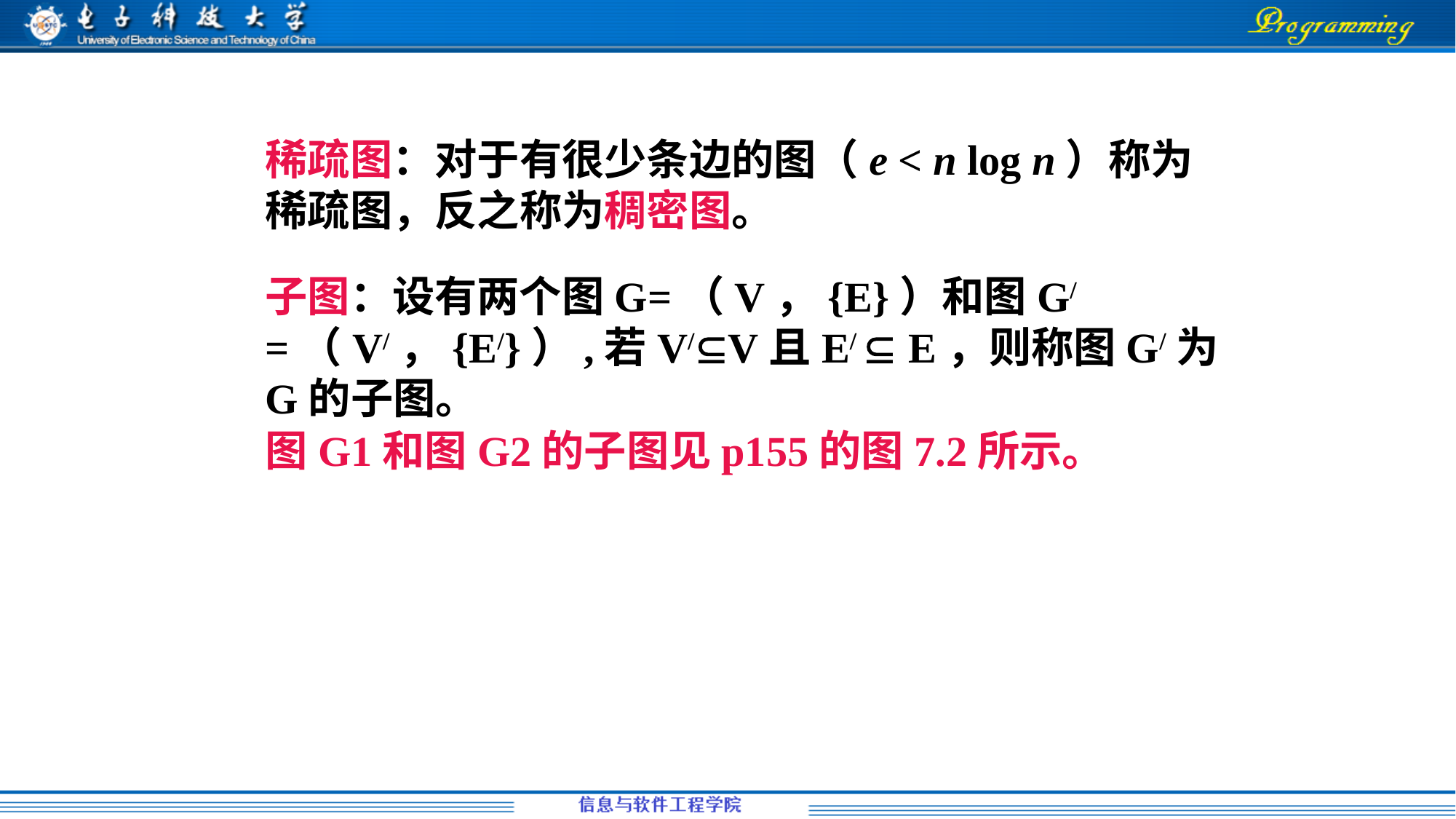

稀疏图：对于有很少条边的图（e < n log n）称为稀疏图，反之称为稠密图。
子图：设有两个图G=（V，{E}）和图G/=（V/，{E/}）,若V/⊆V且E/ ⊆ E，则称图G/为G的子图。
图G1和图G2的子图见p155的图7.2所示。